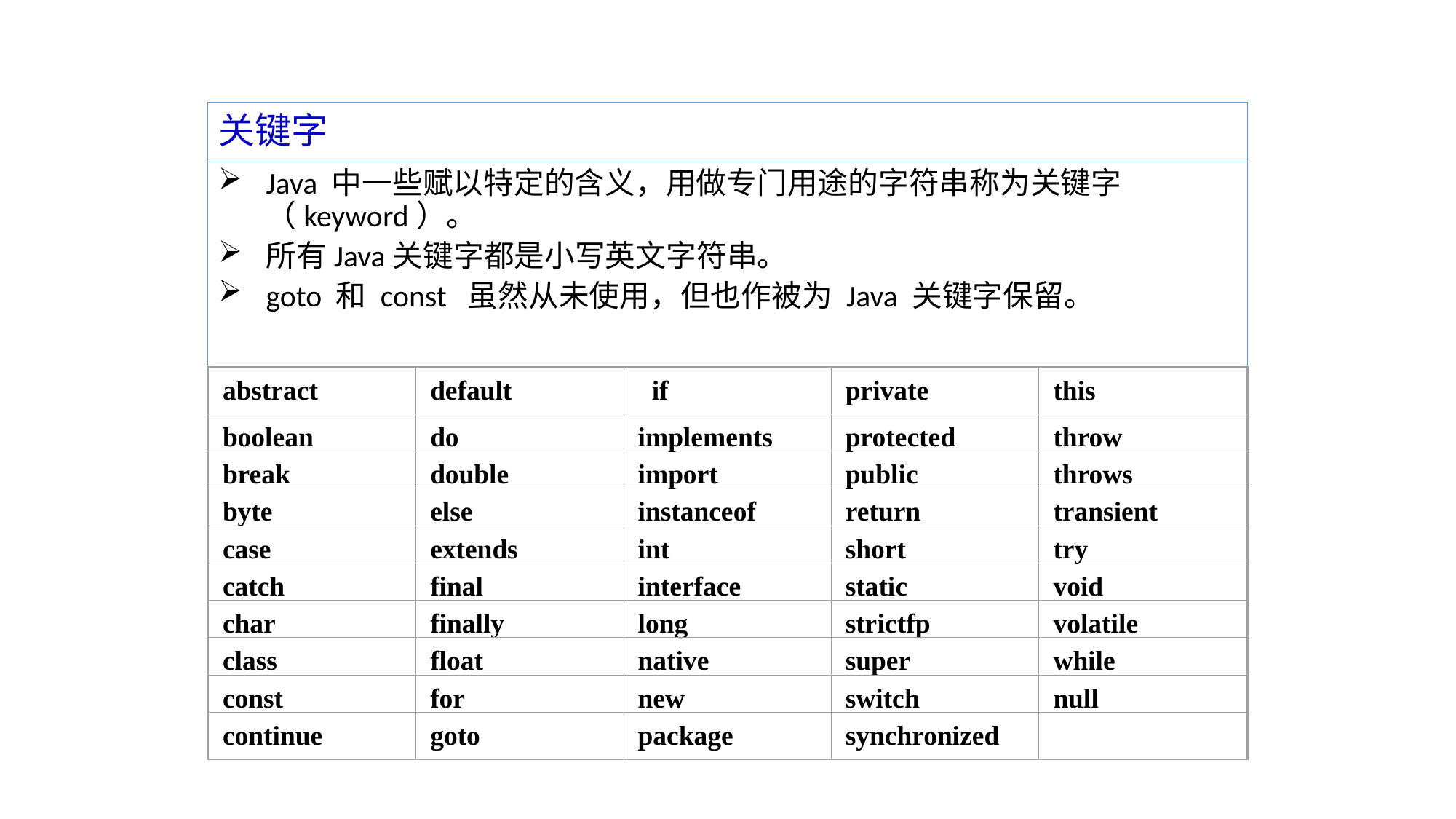

# 关键字
Java 中一些赋以特定的含义，用做专门用途的字符串称为关键字（keyword）。
所有Java关键字都是小写英文字符串。
goto 和 const  虽然从未使用，但也作被为 Java 关键字保留。

abstract

default

  if

private

this

boolean

do

implements

protected

throw

break

double

import

public

throws

byte

else

instanceof

return

transient

case

extends

int

short

try

catch

final

interface

static

void

char

finally

long

strictfp

volatile

class

float

native

super

while

const

for

new

switch

null

continue

goto

package

synchronized